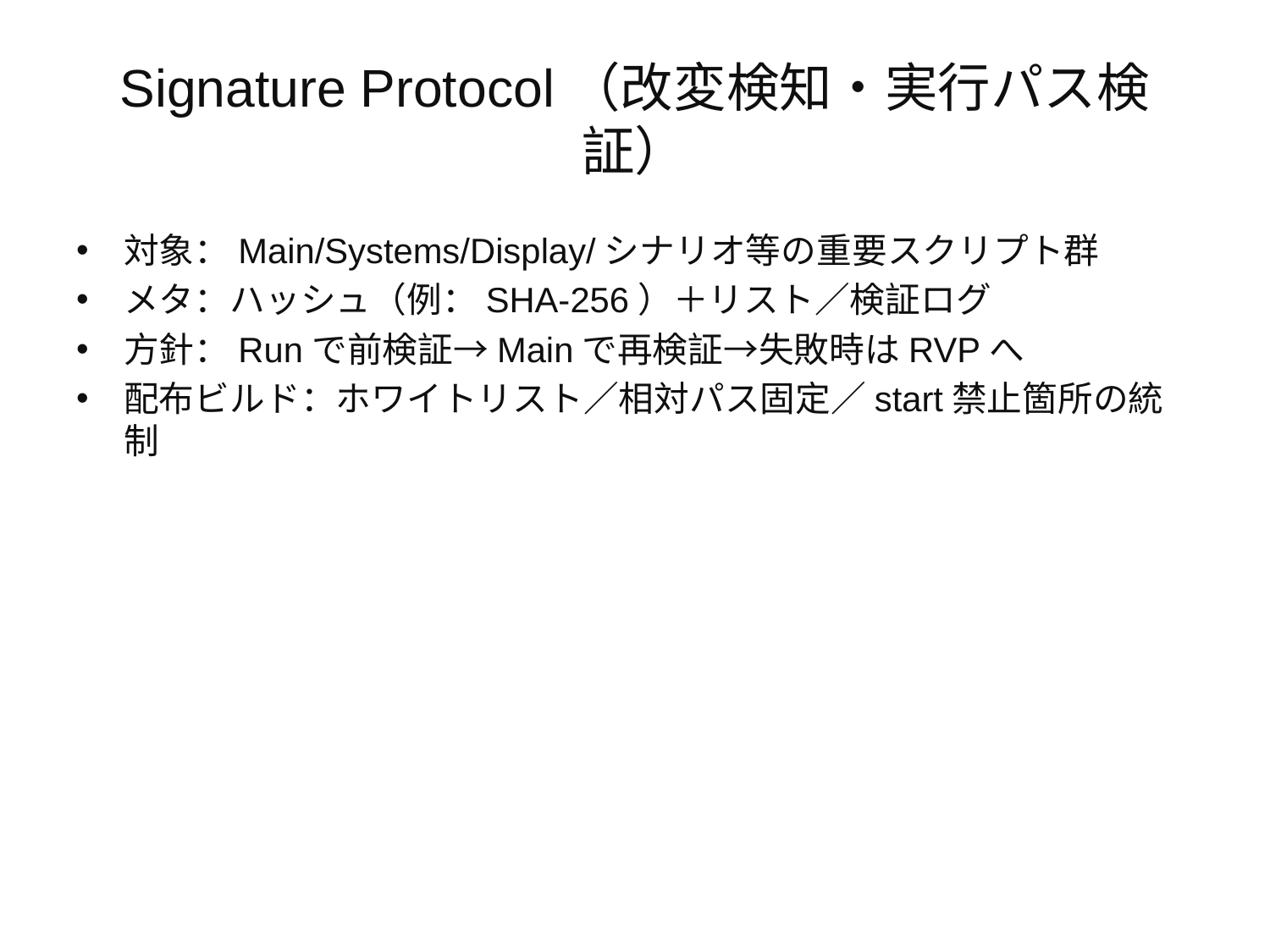

# Signature Protocol（改変検知・実行パス検証）
対象：Main/Systems/Display/シナリオ等の重要スクリプト群
メタ：ハッシュ（例：SHA-256）＋リスト／検証ログ
方針：Runで前検証→Mainで再検証→失敗時はRVPへ
配布ビルド：ホワイトリスト／相対パス固定／start禁止箇所の統制